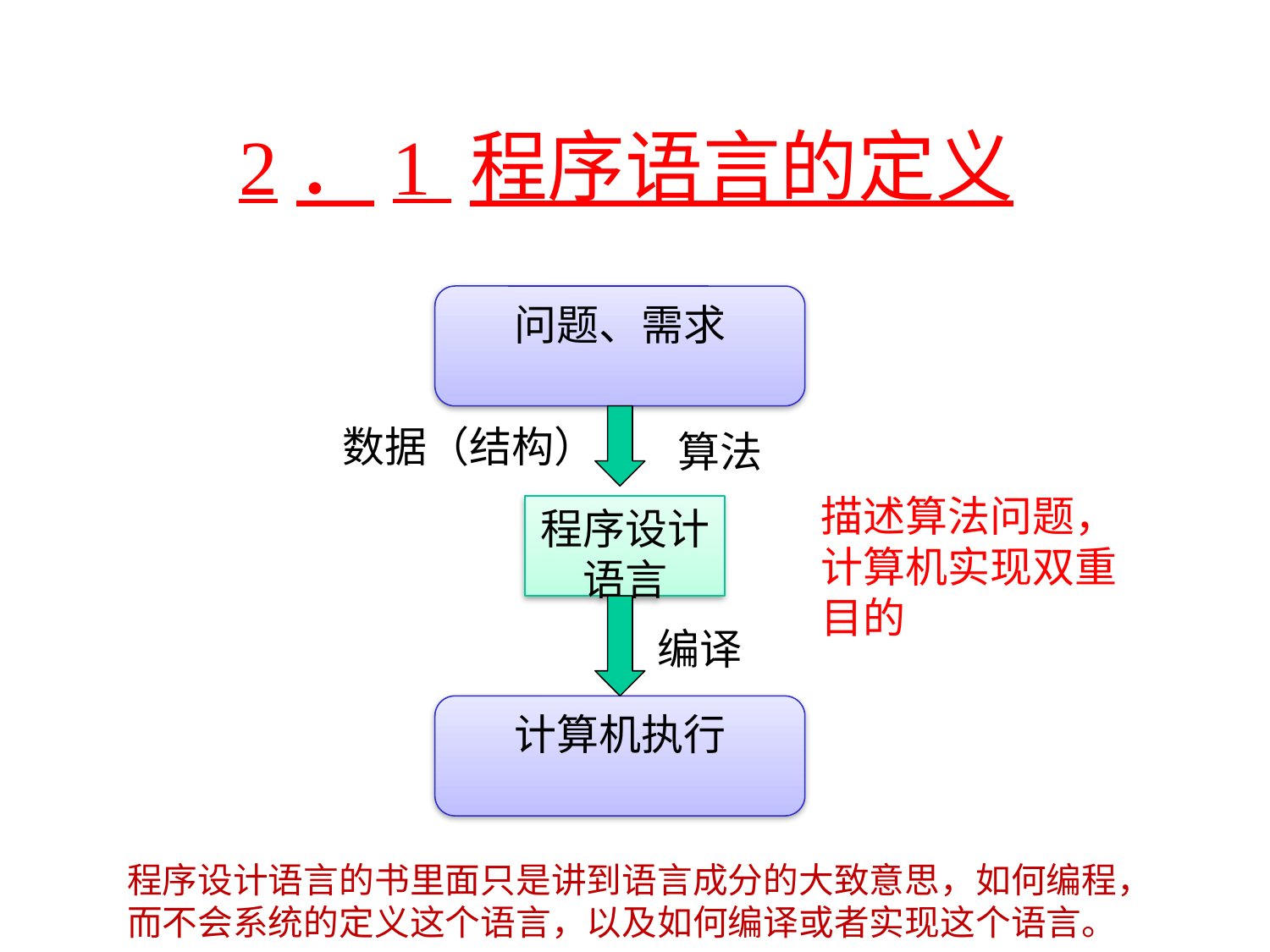

# 2．1 程序语言的定义
问题、需求

 数据（结构）
算法
描述算法问题，计算机实现双重目的
程序设计语言

编译
计算机执行
程序设计语言的书里面只是讲到语言成分的大致意思，如何编程，而不会系统的定义这个语言，以及如何编译或者实现这个语言。